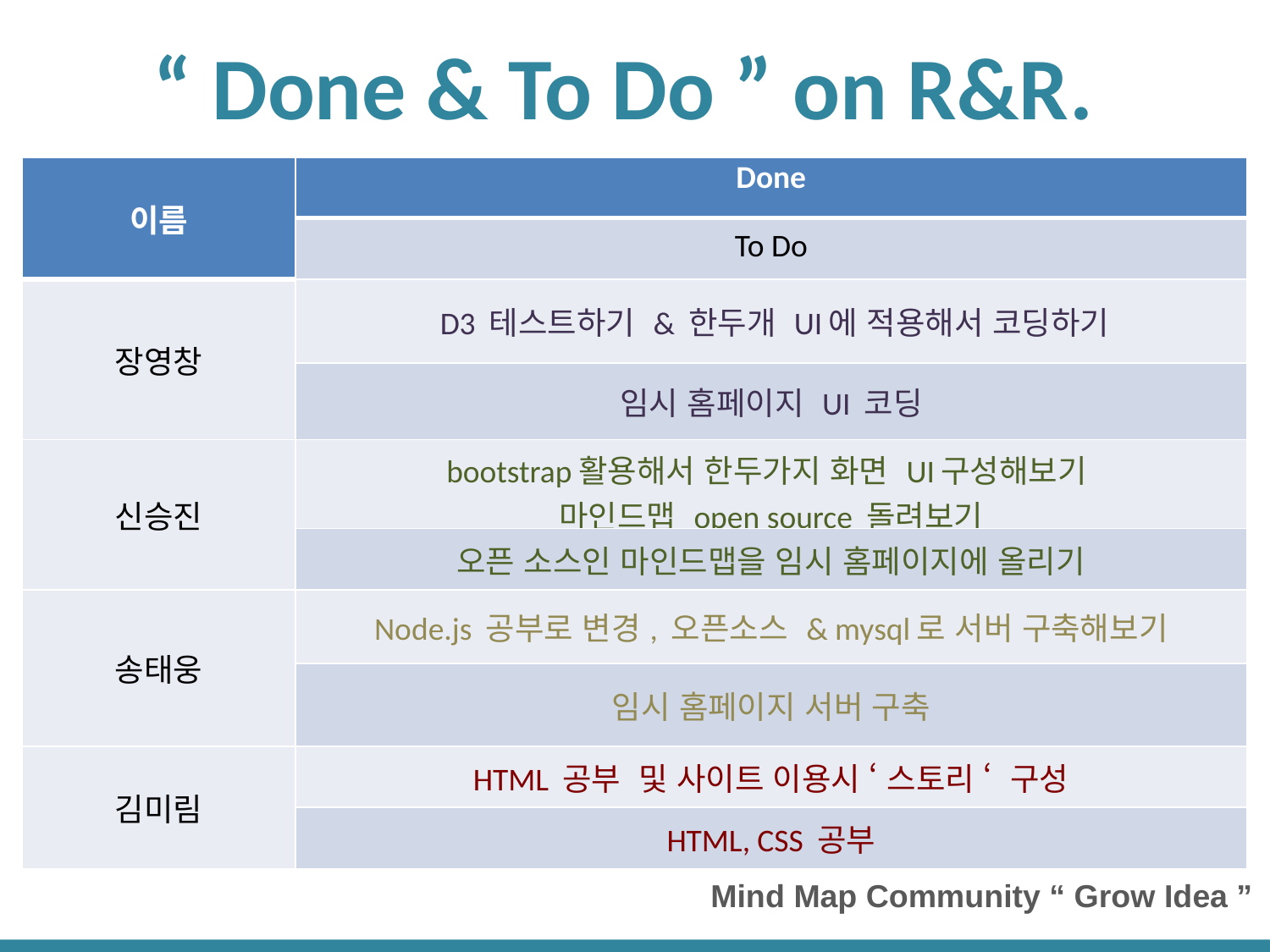

“ Done & To Do ” on R&R.
| 이름 | Done |
| --- | --- |
|  | To Do |
| 장영창 | D3 테스트하기 & 한두개 UI에 적용해서 코딩하기 |
|  | 임시 홈페이지 UI 코딩 |
| 신승진 | bootstrap활용해서 한두가지 화면 UI구성해보기 마인드맵 open source 돌려보기 |
|  | 오픈 소스인 마인드맵을 임시 홈페이지에 올리기 |
| 송태웅 | Node.js 공부로 변경, 오픈소스 & mysql로 서버 구축해보기 |
|  | 임시 홈페이지 서버 구축 |
| 김미림 | HTML 공부 및 사이트 이용시 ‘ 스토리 ‘ 구성 |
|  | HTML, CSS 공부 |
Mind Map Community “ Grow Idea ”